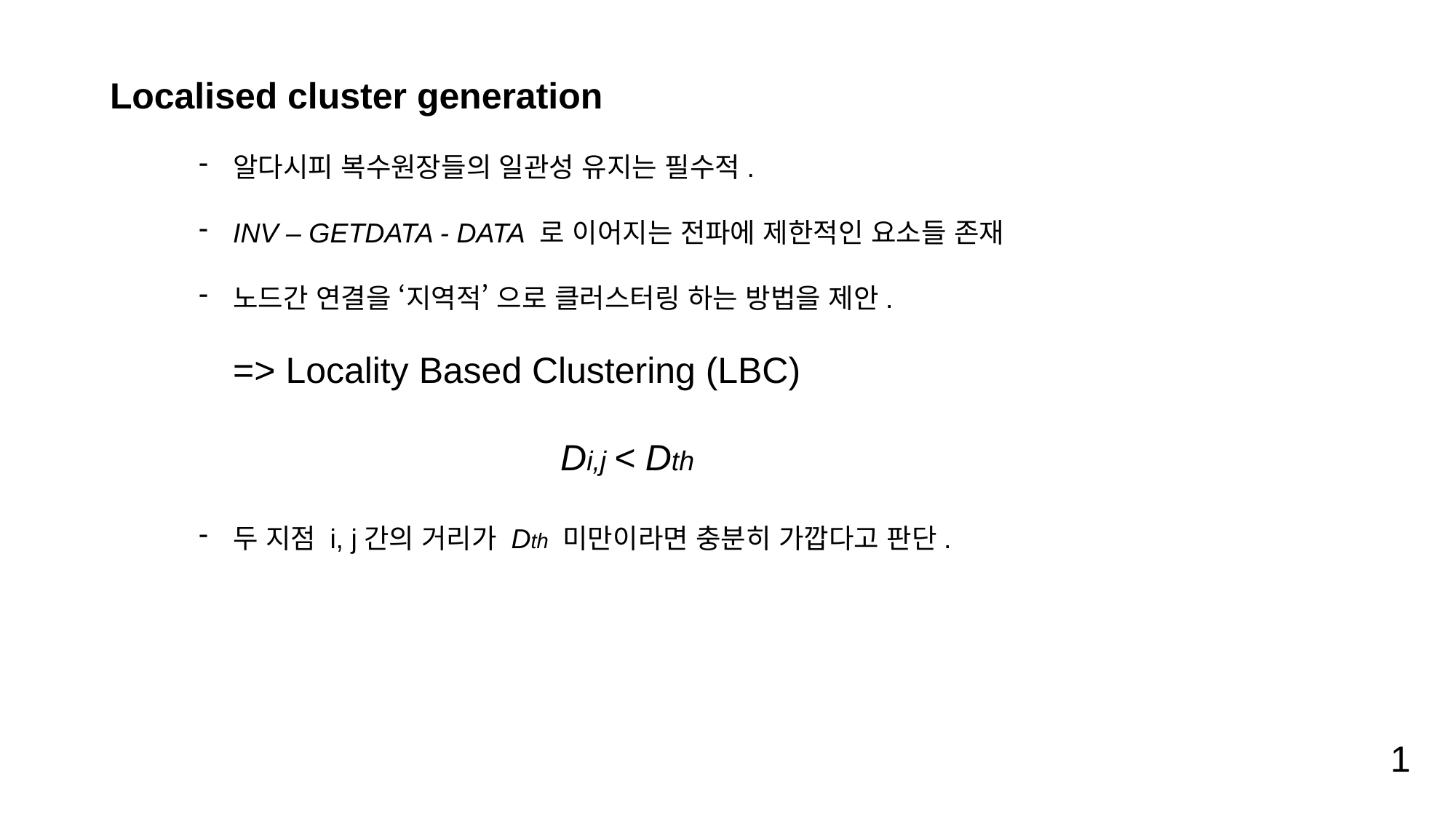

Localised cluster generation
알다시피 복수원장들의 일관성 유지는 필수적.
INV – GETDATA - DATA 로 이어지는 전파에 제한적인 요소들 존재
노드간 연결을 ‘지역적’ 으로 클러스터링 하는 방법을 제안.
=> Locality Based Clustering (LBC)
			Di,j < Dth
두 지점 i, j간의 거리가 Dth 미만이라면 충분히 가깝다고 판단.
1